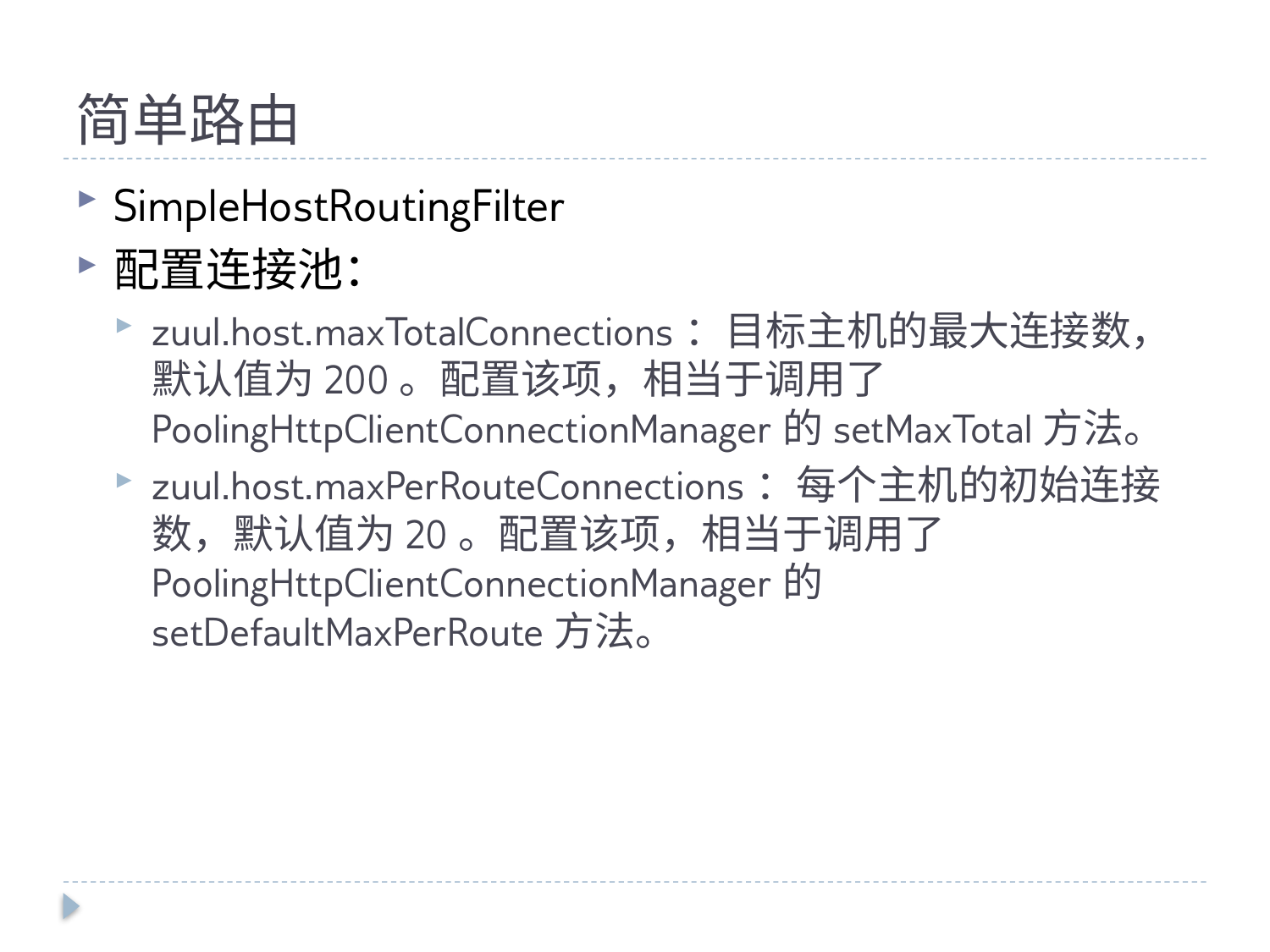

# 简单路由
SimpleHostRoutingFilter
配置连接池：
zuul.host.maxTotalConnections：目标主机的最大连接数，默认值为200。配置该项，相当于调用了PoolingHttpClientConnectionManager的setMaxTotal方法。
zuul.host.maxPerRouteConnections：每个主机的初始连接数，默认值为20。配置该项，相当于调用了PoolingHttpClientConnectionManager的setDefaultMaxPerRoute方法。